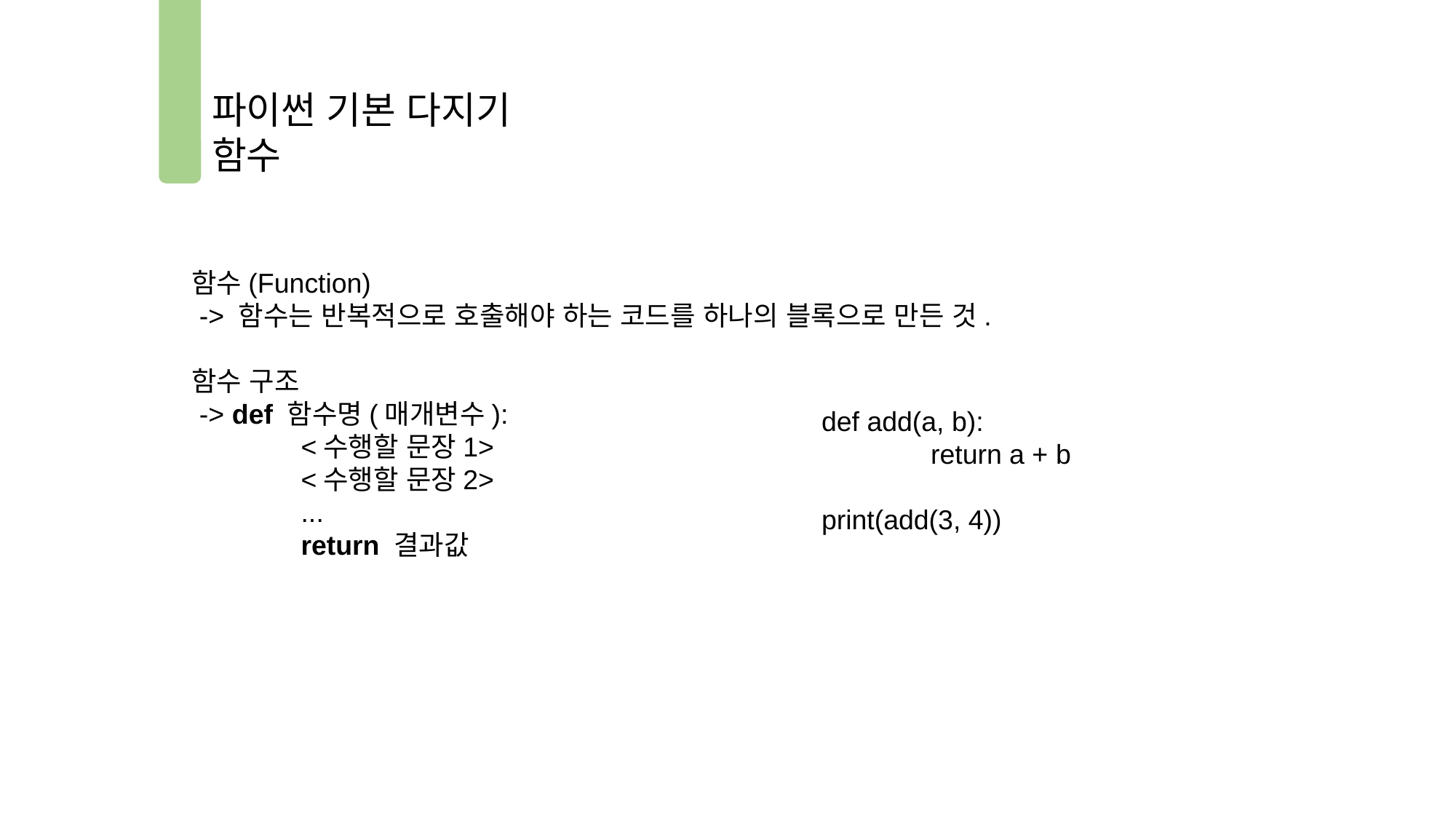

파이썬 기본 다지기
함수
함수(Function)
 -> 함수는 반복적으로 호출해야 하는 코드를 하나의 블록으로 만든 것.

함수 구조
 -> def 함수명(매개변수):
	<수행할 문장1>
	<수행할 문장2>
	...
	return 결과값

def add(a, b):
	return a + b

print(add(3, 4))